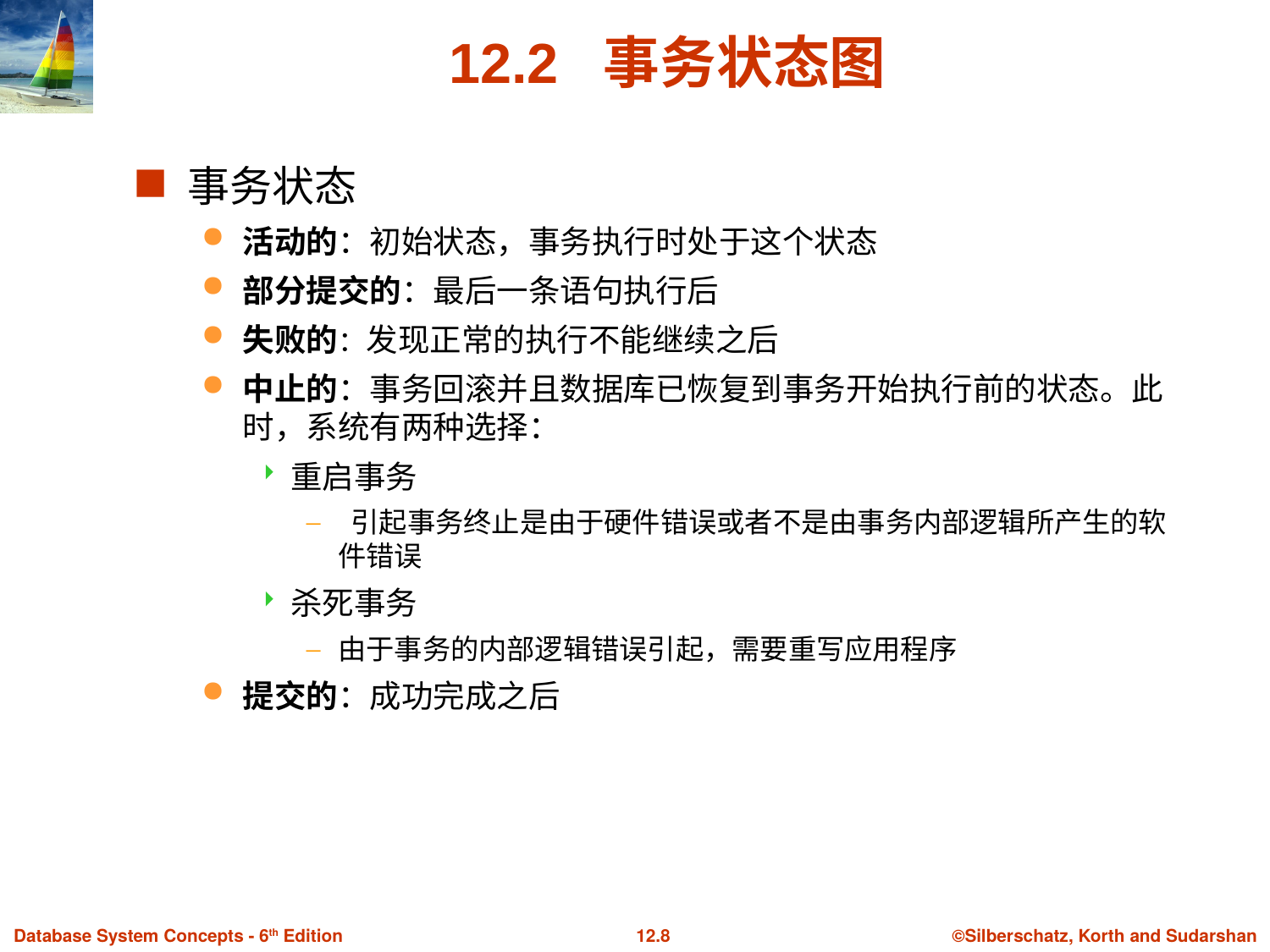

# 12.2  事务状态图
事务状态
活动的：初始状态，事务执行时处于这个状态
部分提交的：最后一条语句执行后
失败的：发现正常的执行不能继续之后
中止的：事务回滚并且数据库已恢复到事务开始执行前的状态。此时，系统有两种选择：
重启事务
 引起事务终止是由于硬件错误或者不是由事务内部逻辑所产生的软件错误
杀死事务
由于事务的内部逻辑错误引起，需要重写应用程序
提交的：成功完成之后